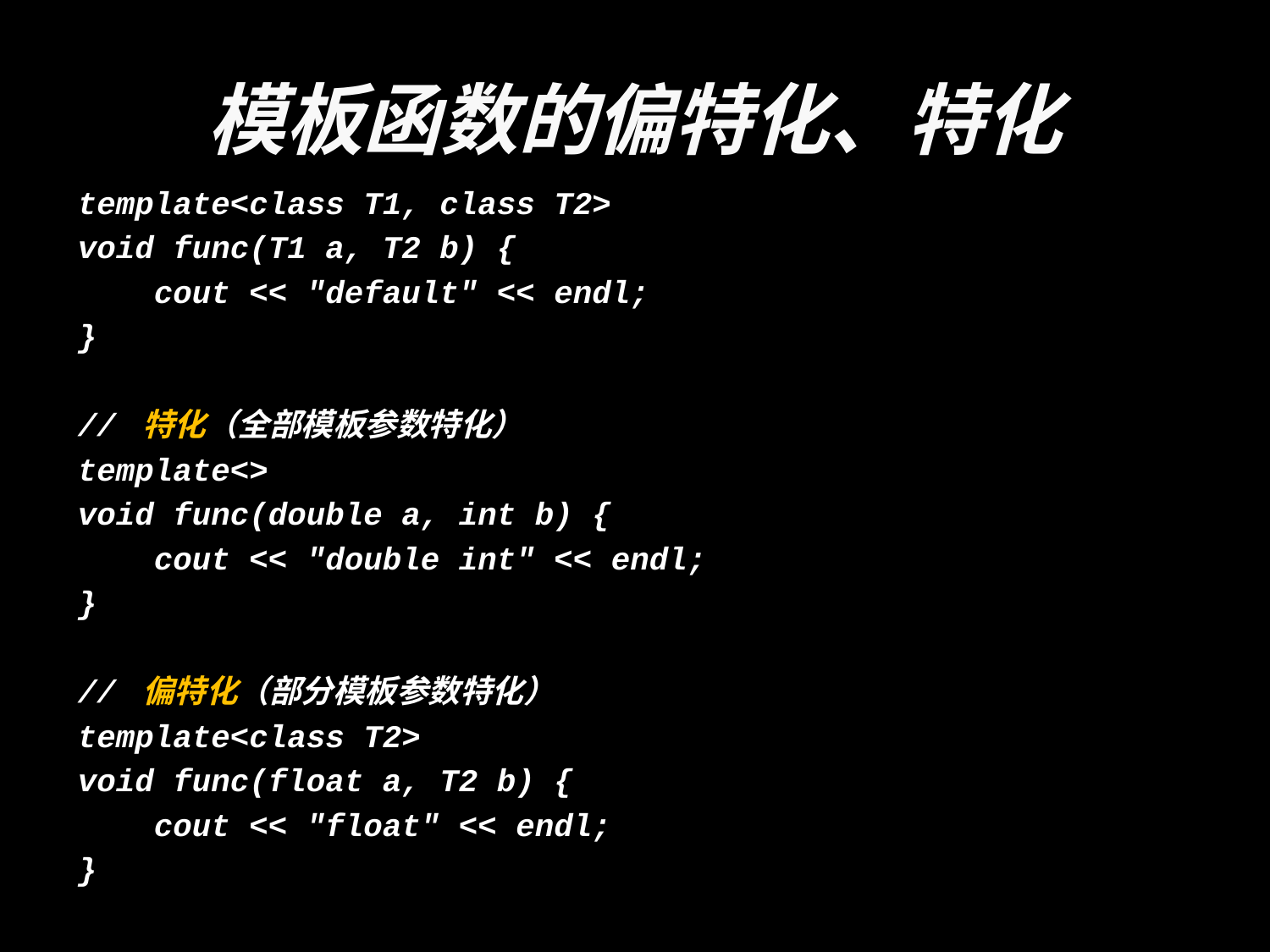

# 模板函数的偏特化、特化
template<class T1, class T2>
void func(T1 a, T2 b) {
    cout << "default" << endl;
}

// 特化（全部模板参数特化）
template<>
void func(double a, int b) {
    cout << "double int" << endl;
}

// 偏特化（部分模板参数特化）
template<class T2>
void func(float a, T2 b) {
    cout << "float" << endl;
}